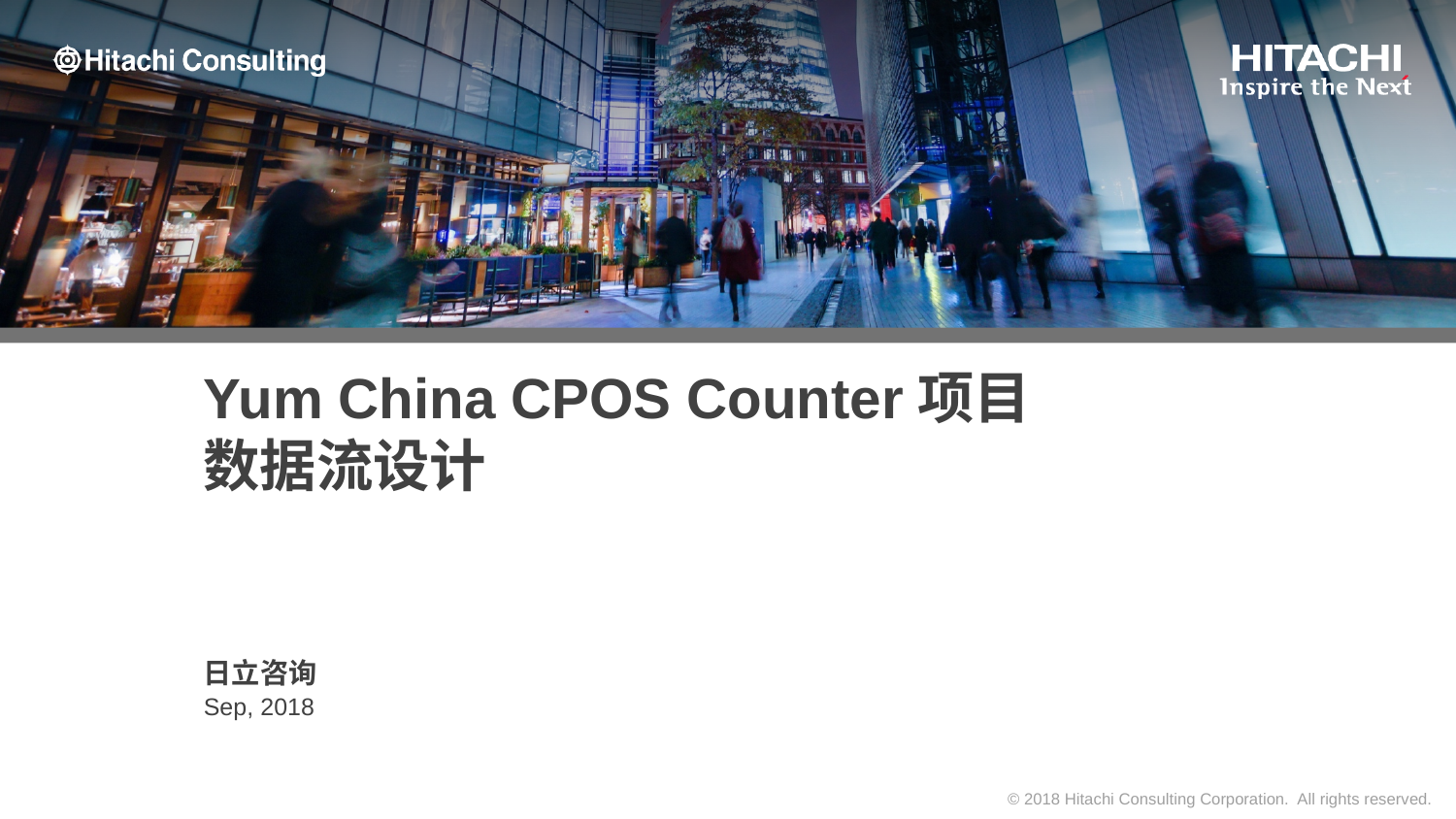

# Yum China CPOS Counter项目 数据流设计

日立咨询
Sep, 2018